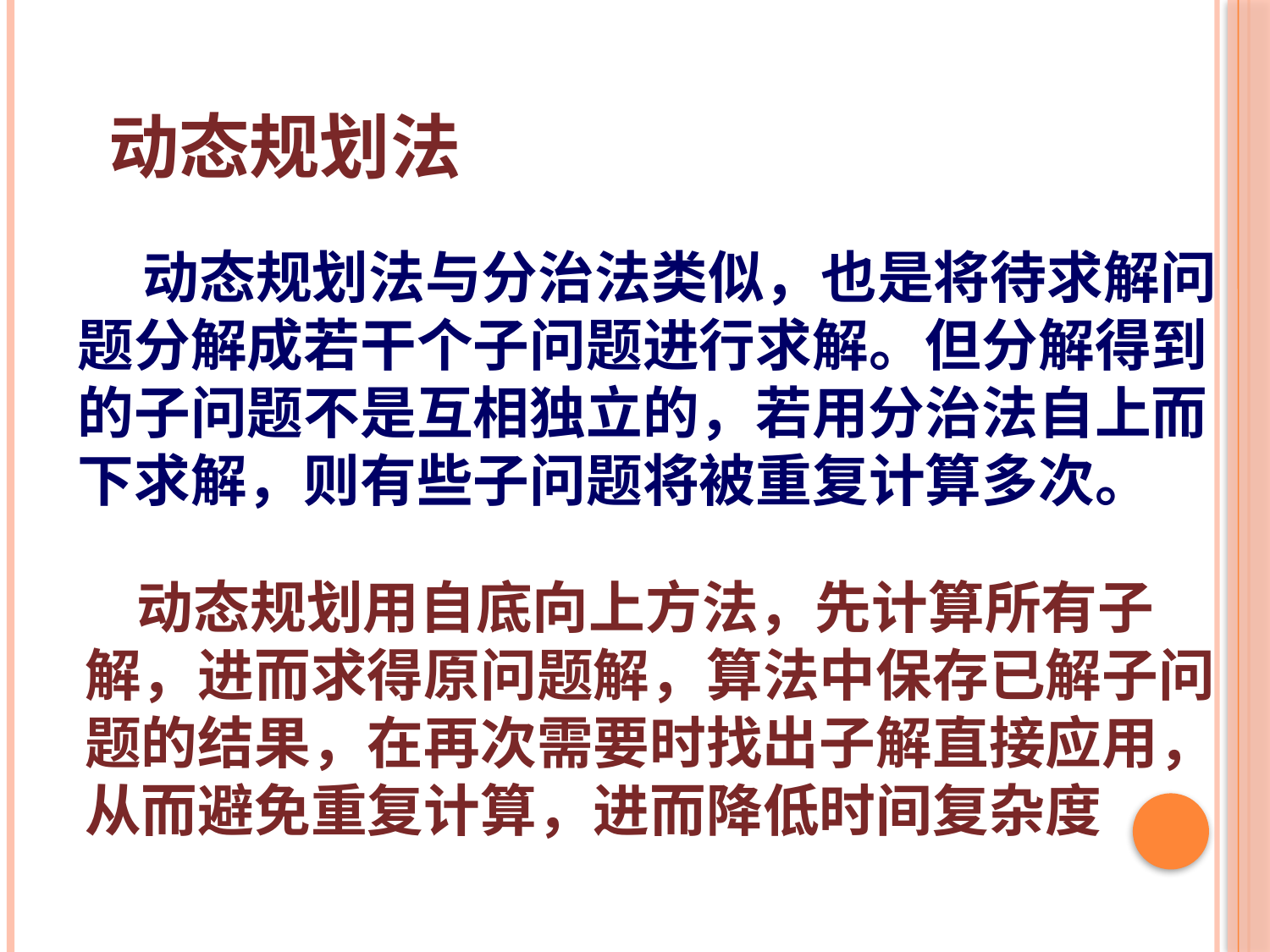

动态规划法
    动态规划法与分治法类似，也是将待求解问题分解成若干个子问题进行求解。但分解得到的子问题不是互相独立的，若用分治法自上而下求解，则有些子问题将被重复计算多次。
   动态规划用自底向上方法，先计算所有子解，进而求得原问题解，算法中保存已解子问题的结果，在再次需要时找出子解直接应用，从而避免重复计算，进而降低时间复杂度